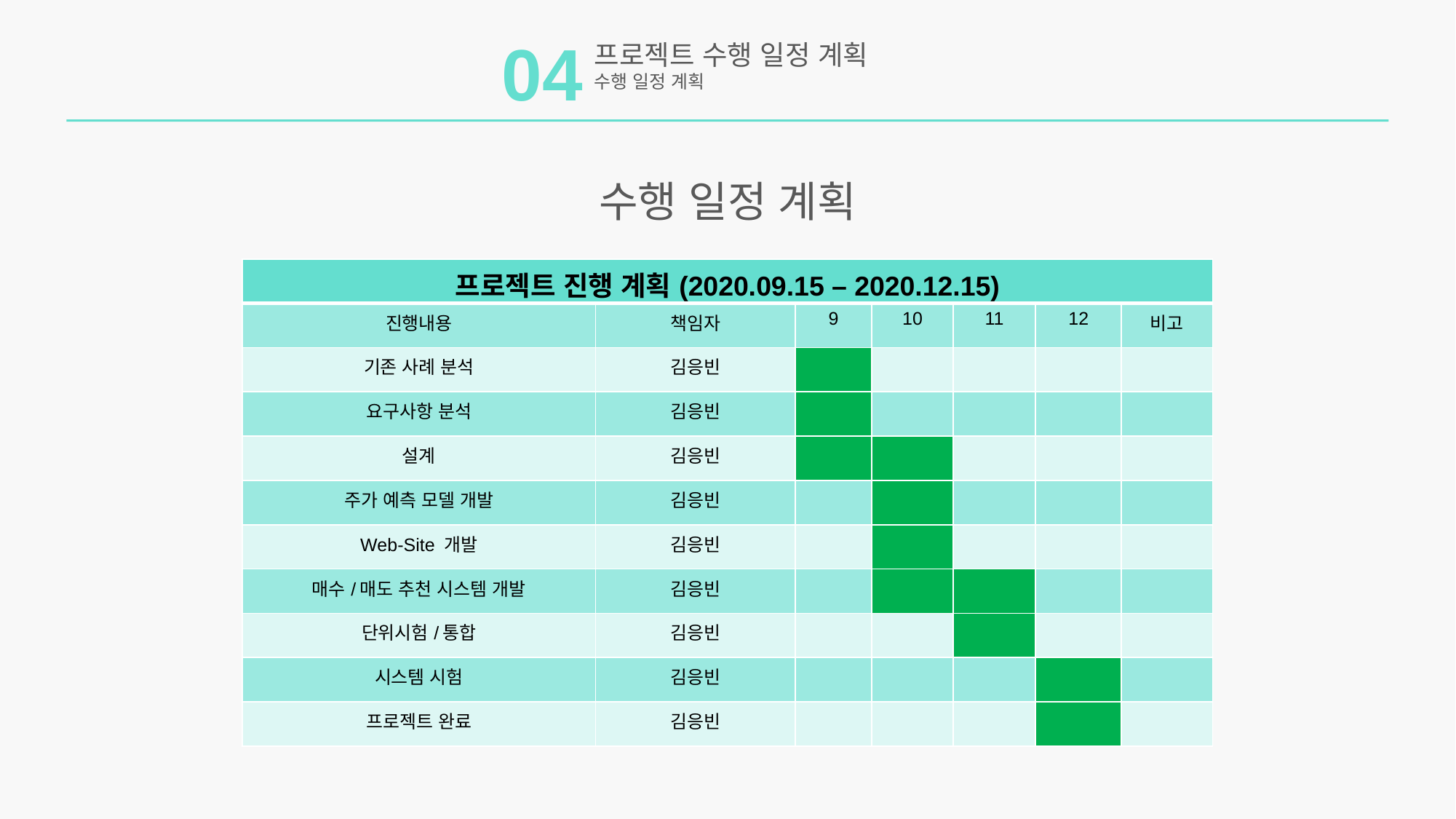

04
프로젝트 수행 일정 계획
수행 일정 계획

수행 일정 계획
| 프로젝트 진행 계획(2020.09.15 – 2020.12.15) |  |  |  |  |  |  |
| --- | --- | --- | --- | --- | --- | --- |
| 진행내용 | 책임자 | 9 | 10 | 11 | 12 | 비고 |
| 기존 사례 분석 | 김응빈 |  |  |  |  |  |
| 요구사항 분석 | 김응빈 |  |  |  |  |  |
| 설계 | 김응빈 |  |  |  |  |  |
| 주가 예측 모델 개발 | 김응빈 |  |  |  |  |  |
| Web-Site 개발 | 김응빈 |  |  |  |  |  |
| 매수/매도 추천 시스템 개발 | 김응빈 |  |  |  |  |  |
| 단위시험/통합 | 김응빈 |  |  |  |  |  |
| 시스템 시험 | 김응빈 |  |  |  |  |  |
| 프로젝트 완료 | 김응빈 |  |  |  |  |  |